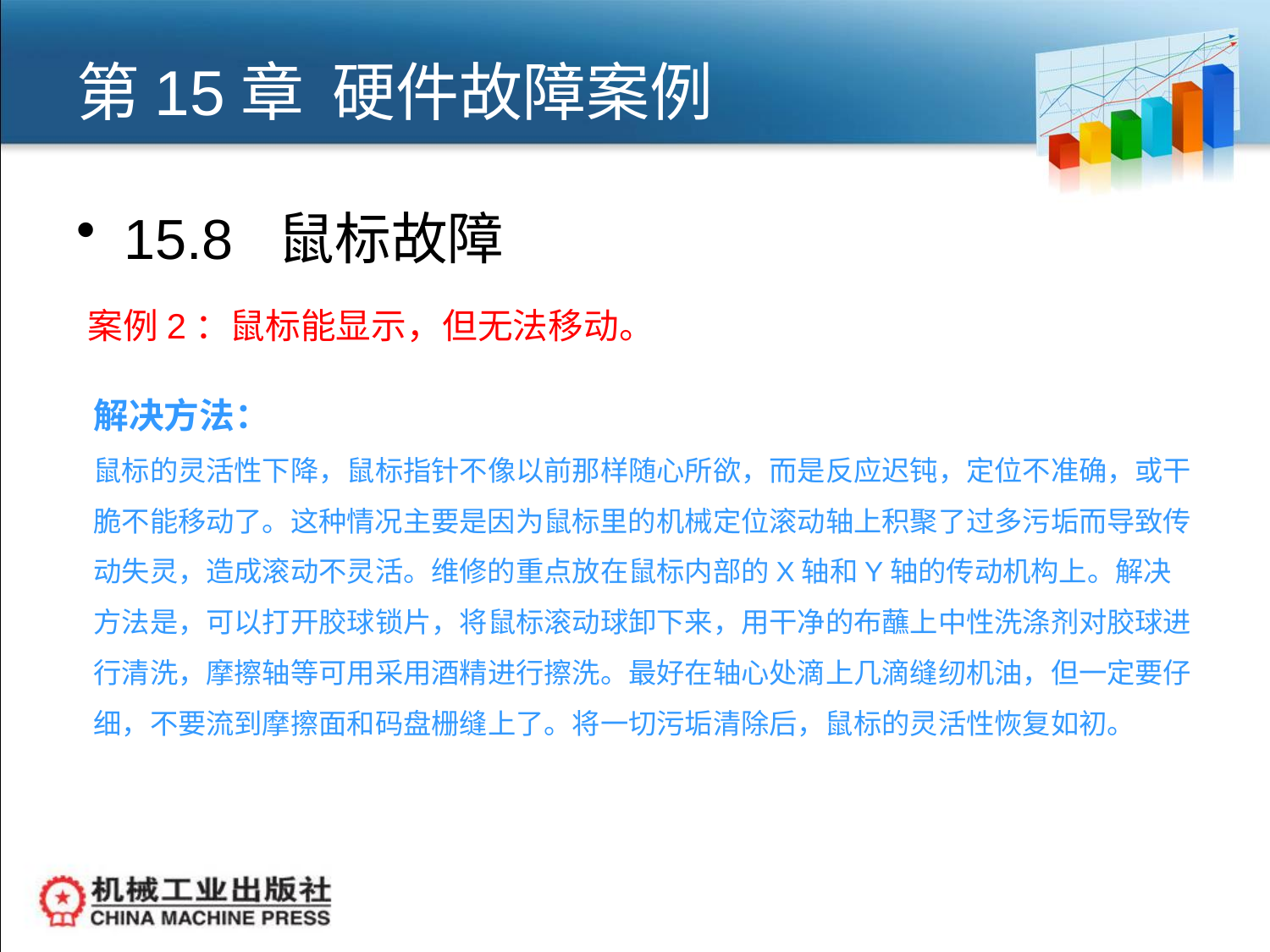

# 第15章  硬件故障案例
15.8  鼠标故障
案例2：鼠标能显示，但无法移动。
解决方法：
鼠标的灵活性下降，鼠标指针不像以前那样随心所欲，而是反应迟钝，定位不准确，或干脆不能移动了。这种情况主要是因为鼠标里的机械定位滚动轴上积聚了过多污垢而导致传动失灵，造成滚动不灵活。维修的重点放在鼠标内部的X轴和Y轴的传动机构上。解决方法是，可以打开胶球锁片，将鼠标滚动球卸下来，用干净的布蘸上中性洗涤剂对胶球进行清洗，摩擦轴等可用采用酒精进行擦洗。最好在轴心处滴上几滴缝纫机油，但一定要仔细，不要流到摩擦面和码盘栅缝上了。将一切污垢清除后，鼠标的灵活性恢复如初。